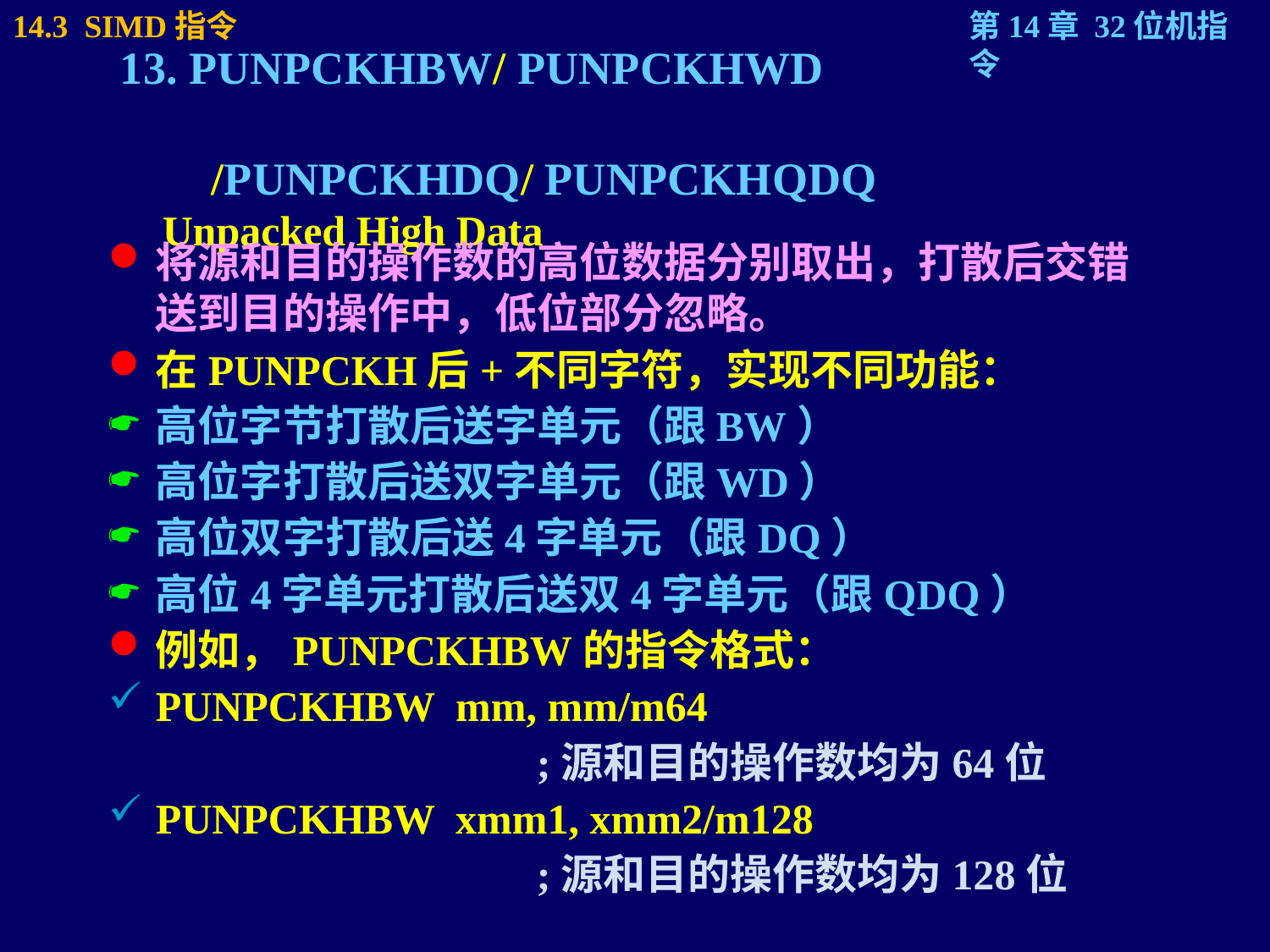

# 13. PUNPCKHBW/ PUNPCKHWD /PUNPCKHDQ/ PUNPCKHQDQ Unpacked High Data
将源和目的操作数的高位数据分别取出，打散后交错送到目的操作中，低位部分忽略。
在PUNPCKH后+不同字符，实现不同功能：
高位字节打散后送字单元（跟BW）
高位字打散后送双字单元（跟WD）
高位双字打散后送4字单元（跟DQ）
高位4字单元打散后送双4字单元（跟QDQ）
例如，PUNPCKHBW的指令格式：
PUNPCKHBW  mm, mm/m64
				;源和目的操作数均为64位
PUNPCKHBW  xmm1, xmm2/m128
				;源和目的操作数均为128位